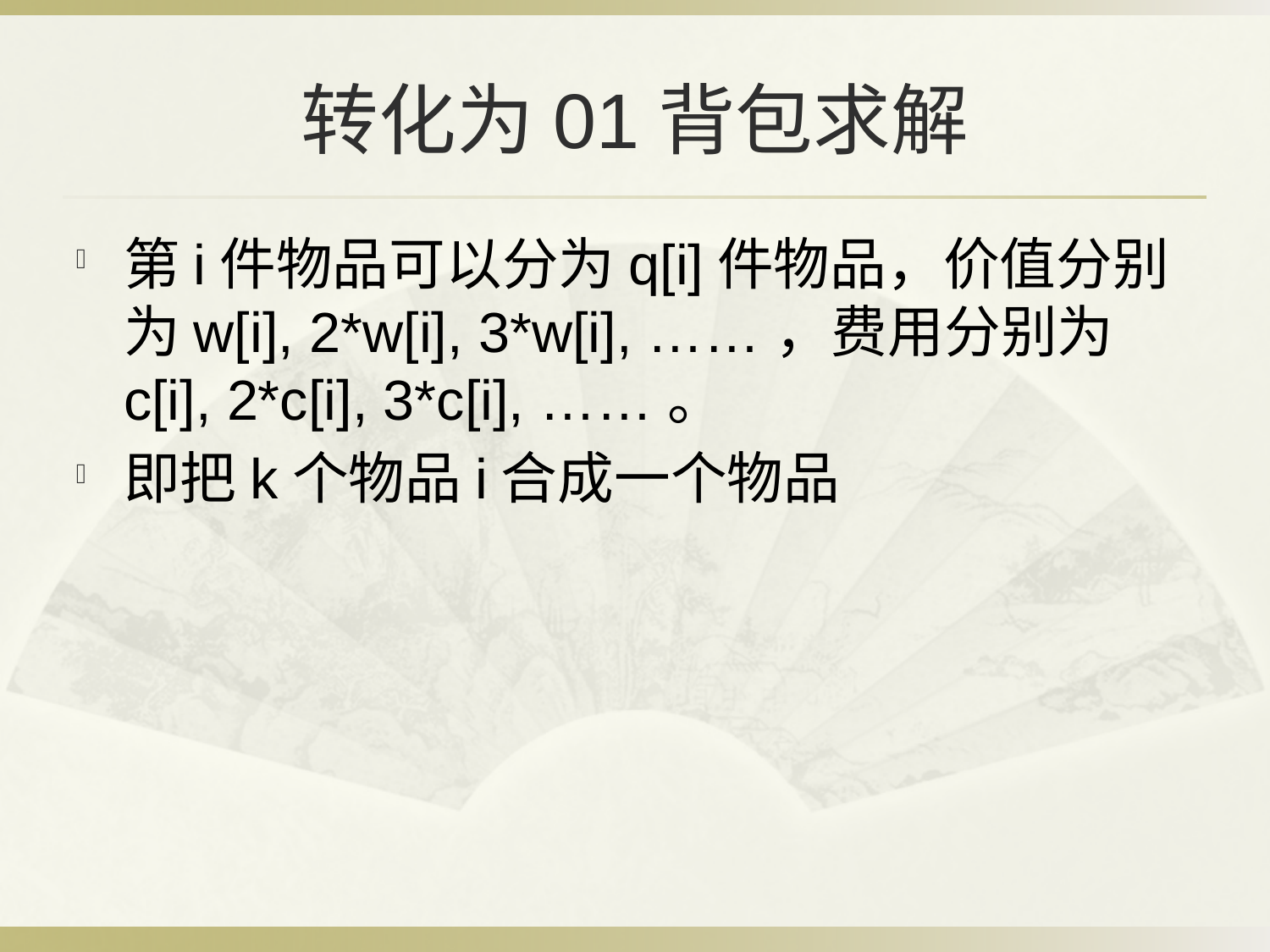

# 转化为01背包求解
第i件物品可以分为q[i]件物品，价值分别为w[i], 2*w[i], 3*w[i], ……，费用分别为c[i], 2*c[i], 3*c[i], ……。
即把k个物品i合成一个物品